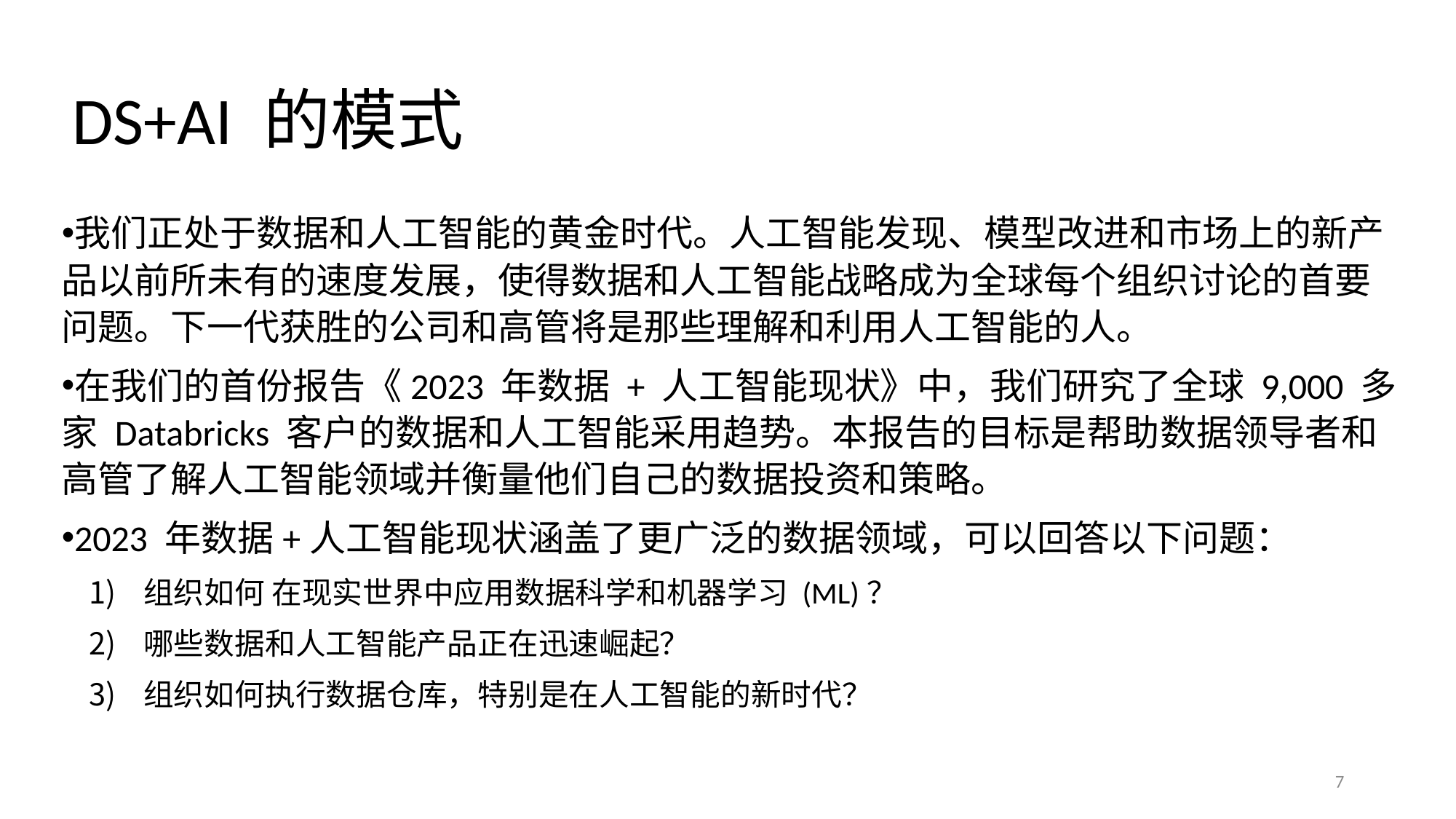

# DS+AI 的模式
我们正处于数据和人工智能的黄金时代。人工智能发现、模型改进和市场上的新产品以前所未有的速度发展，使得数据和人工智能战略成为全球每个组织讨论的首要问题。下一代获胜的公司和高管将是那些理解和利用人工智能的人。
在我们的首份报告《2023 年数据 + 人工智能现状》中，我们研究了全球 9,000 多家 Databricks 客户的数据和人工智能采用趋势。本报告的目标是帮助数据领导者和高管了解人工智能领域并衡量他们自己的数据投资和策略。
2023 年数据+人工智能现状涵盖了更广泛的数据领域，可以回答以下问题：
组织如何 在现实世界中应用数据科学和机器学习 (ML)？
哪些数据和人工智能产品正在迅速崛起？
组织如何执行数据仓库，特别是在人工智能的新时代？

7